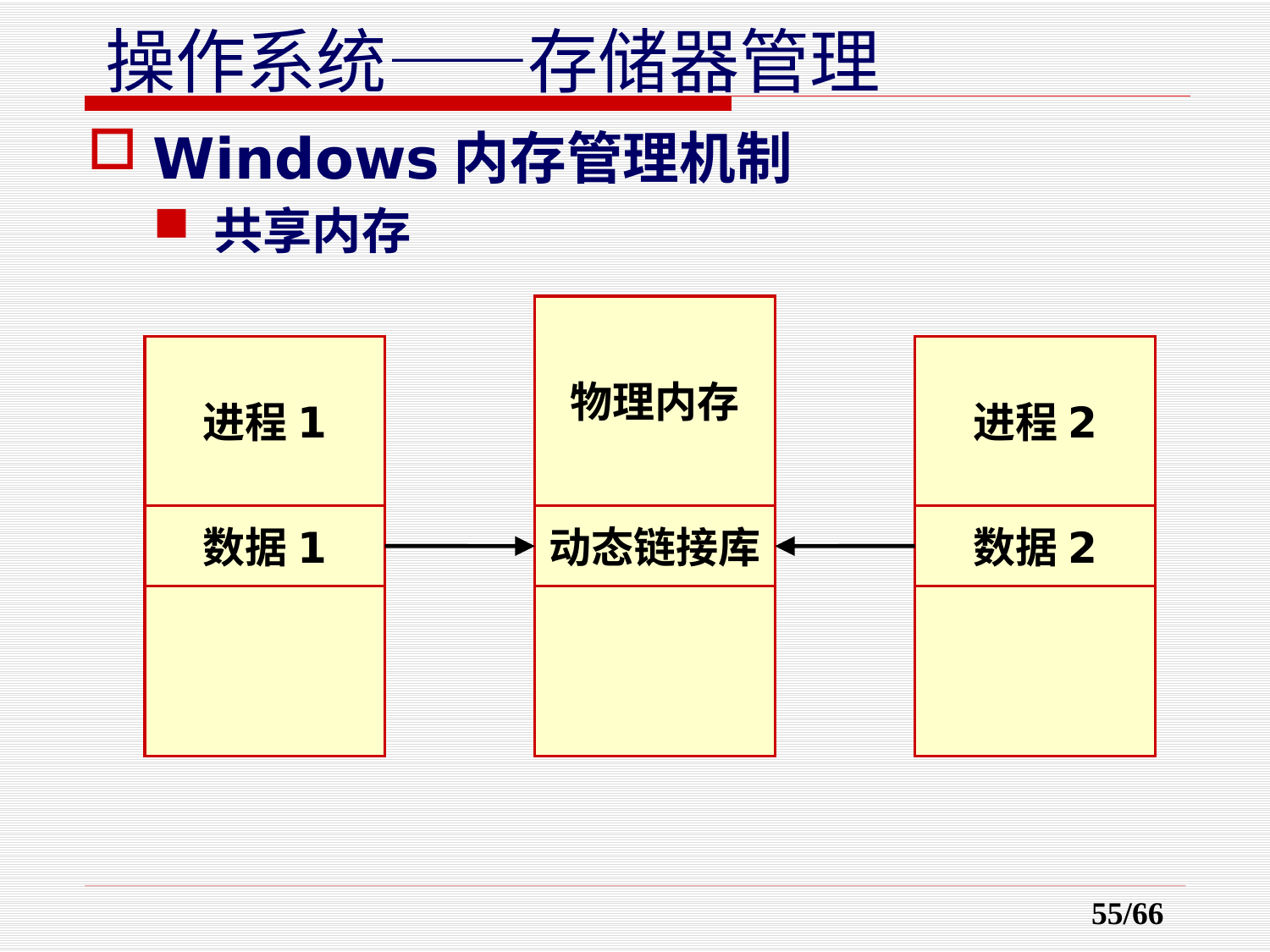

Windows内存管理机制
共享内存
物理内存
进程1
进程2
数据1
动态链接库
数据2